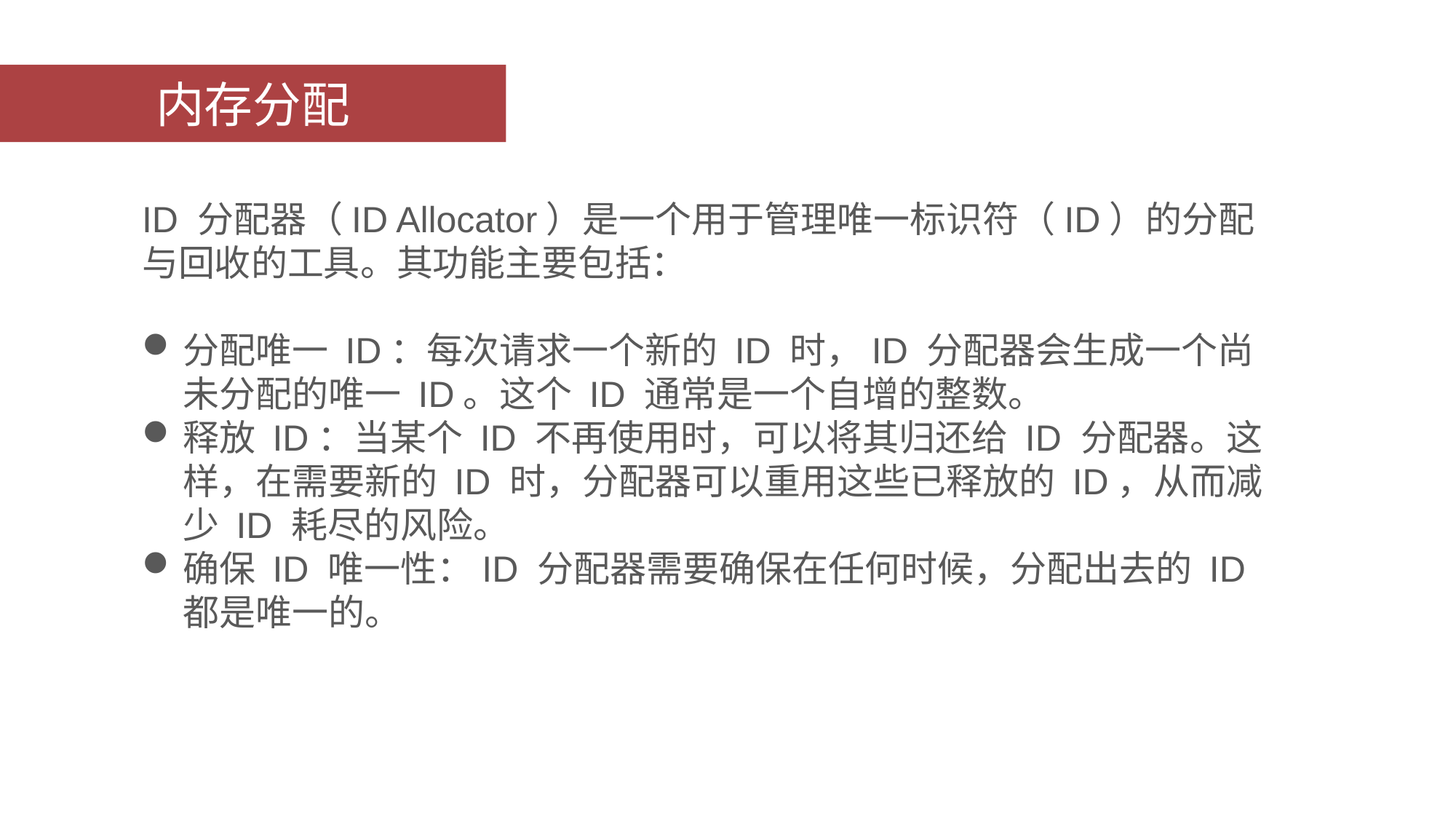

内存分配
ID 分配器（ID Allocator）是一个用于管理唯一标识符（ID）的分配与回收的工具。其功能主要包括：

分配唯一 ID：每次请求一个新的 ID 时，ID 分配器会生成一个尚未分配的唯一 ID。这个 ID 通常是一个自增的整数。
释放 ID：当某个 ID 不再使用时，可以将其归还给 ID 分配器。这样，在需要新的 ID 时，分配器可以重用这些已释放的 ID，从而减少 ID 耗尽的风险。
确保 ID 唯一性：ID 分配器需要确保在任何时候，分配出去的 ID 都是唯一的。